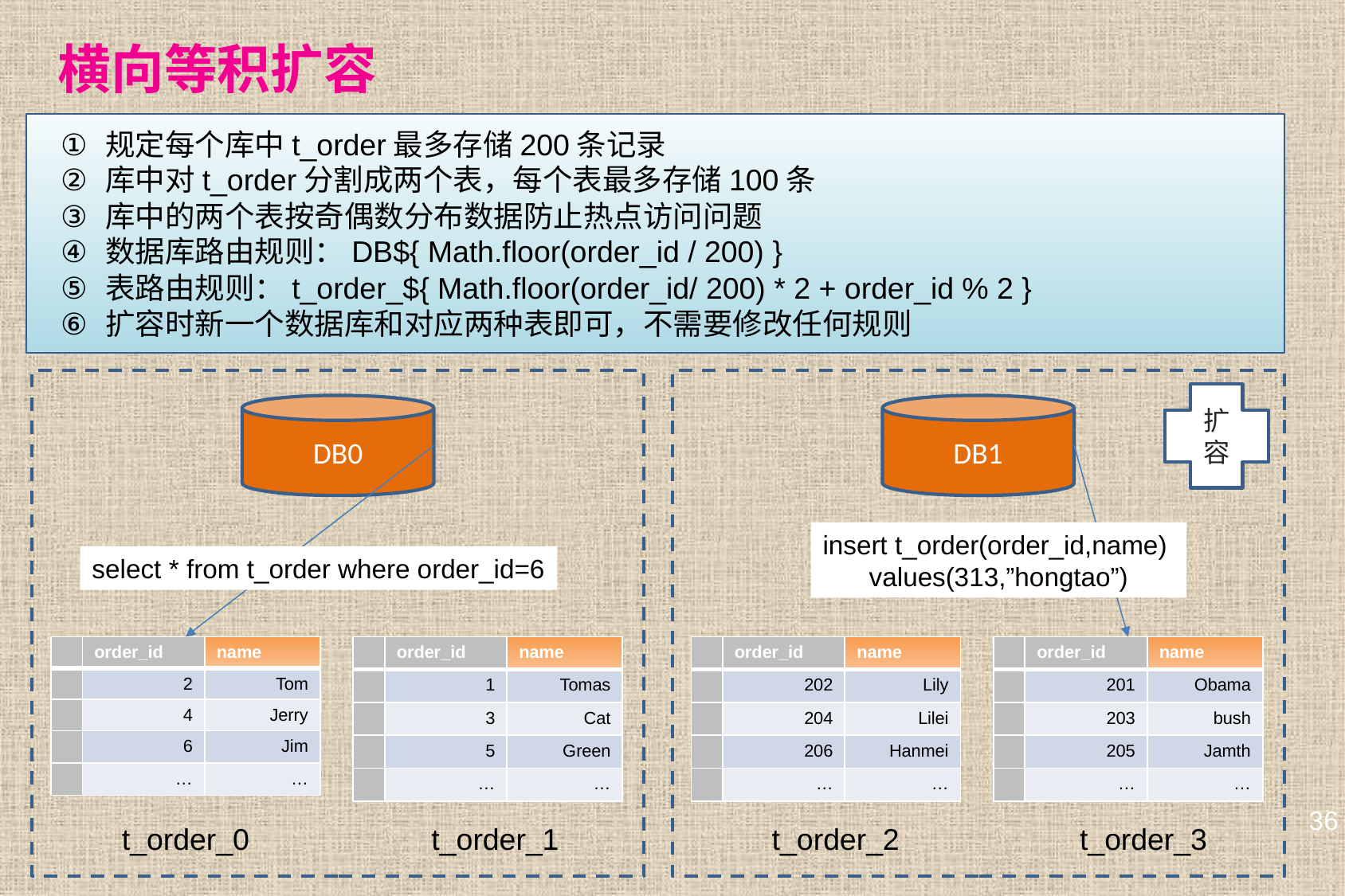

# 横向等积扩容

规定每个库中t_order最多存储200条记录
库中对t_order分割成两个表，每个表最多存储100条
库中的两个表按奇偶数分布数据防止热点访问问题
数据库路由规则：DB${ Math.floor(order_id / 200) }
表路由规则：t_order_${ Math.floor(order_id/ 200) * 2 + order_id % 2 }
扩容时新一个数据库和对应两种表即可，不需要修改任何规则

扩容
DB0
DB1
insert t_order(order_id,name)
values(313,”hongtao”)
select * from t_order where order_id=6
|  | order\_id | name |
| --- | --- | --- |
|  | 2 | Tom |
|  | 4 | Jerry |
|  | 6 | Jim |
|  | … | … |
|  | order\_id | name |
| --- | --- | --- |
|  | 1 | Tomas |
|  | 3 | Cat |
|  | 5 | Green |
|  | … | … |
|  | order\_id | name |
| --- | --- | --- |
|  | 202 | Lily |
|  | 204 | Lilei |
|  | 206 | Hanmei |
|  | … | … |
|  | order\_id | name |
| --- | --- | --- |
|  | 201 | Obama |
|  | 203 | bush |
|  | 205 | Jamth |
|  | … | … |
t_order_1
t_order_2
t_order_3
t_order_0